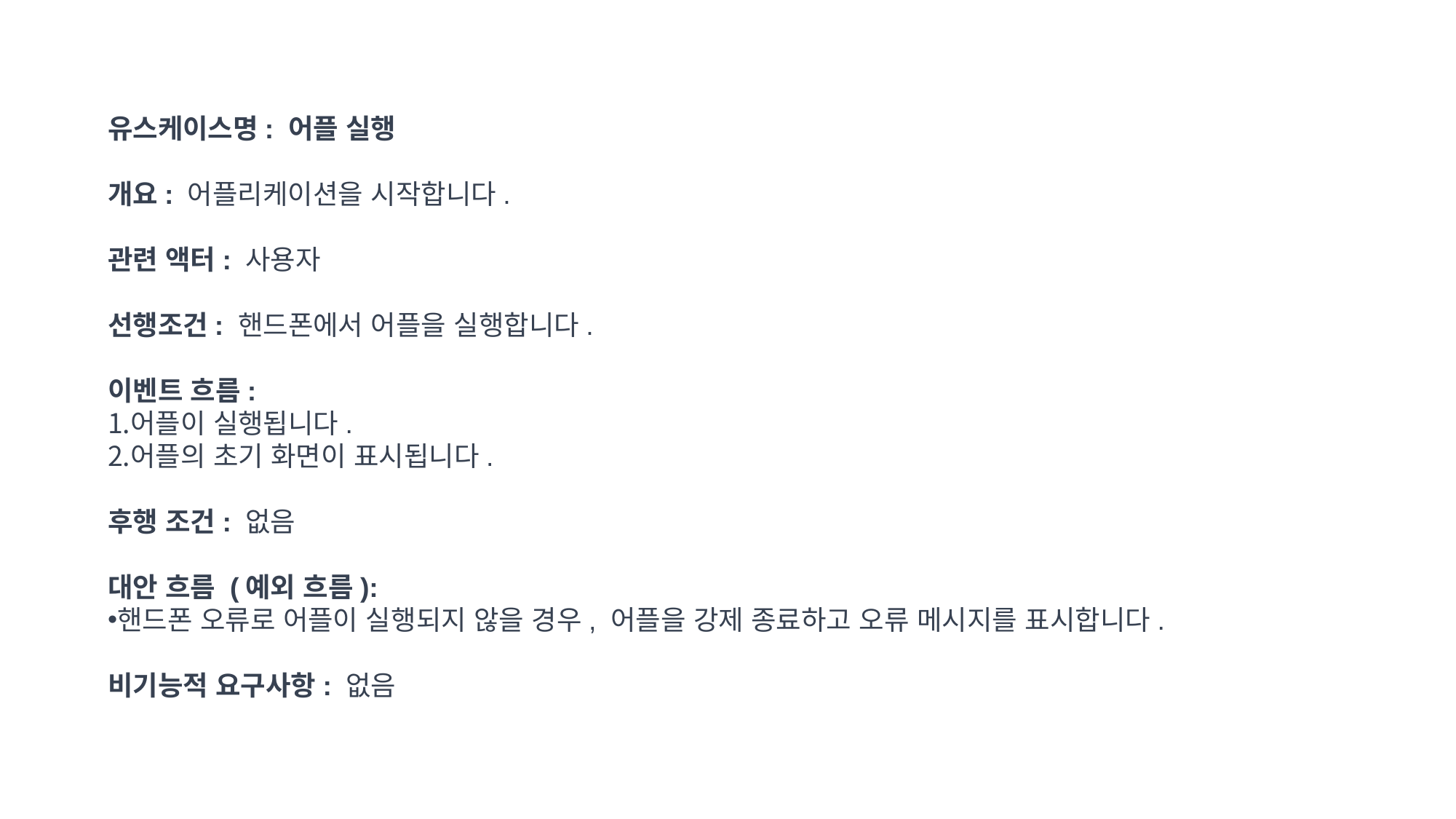

유스케이스명: 어플 실행

개요: 어플리케이션을 시작합니다.

관련 액터: 사용자

선행조건: 핸드폰에서 어플을 실행합니다.

이벤트 흐름:
어플이 실행됩니다.
어플의 초기 화면이 표시됩니다.

후행 조건: 없음

대안 흐름 (예외 흐름):
핸드폰 오류로 어플이 실행되지 않을 경우, 어플을 강제 종료하고 오류 메시지를 표시합니다.

비기능적 요구사항: 없음